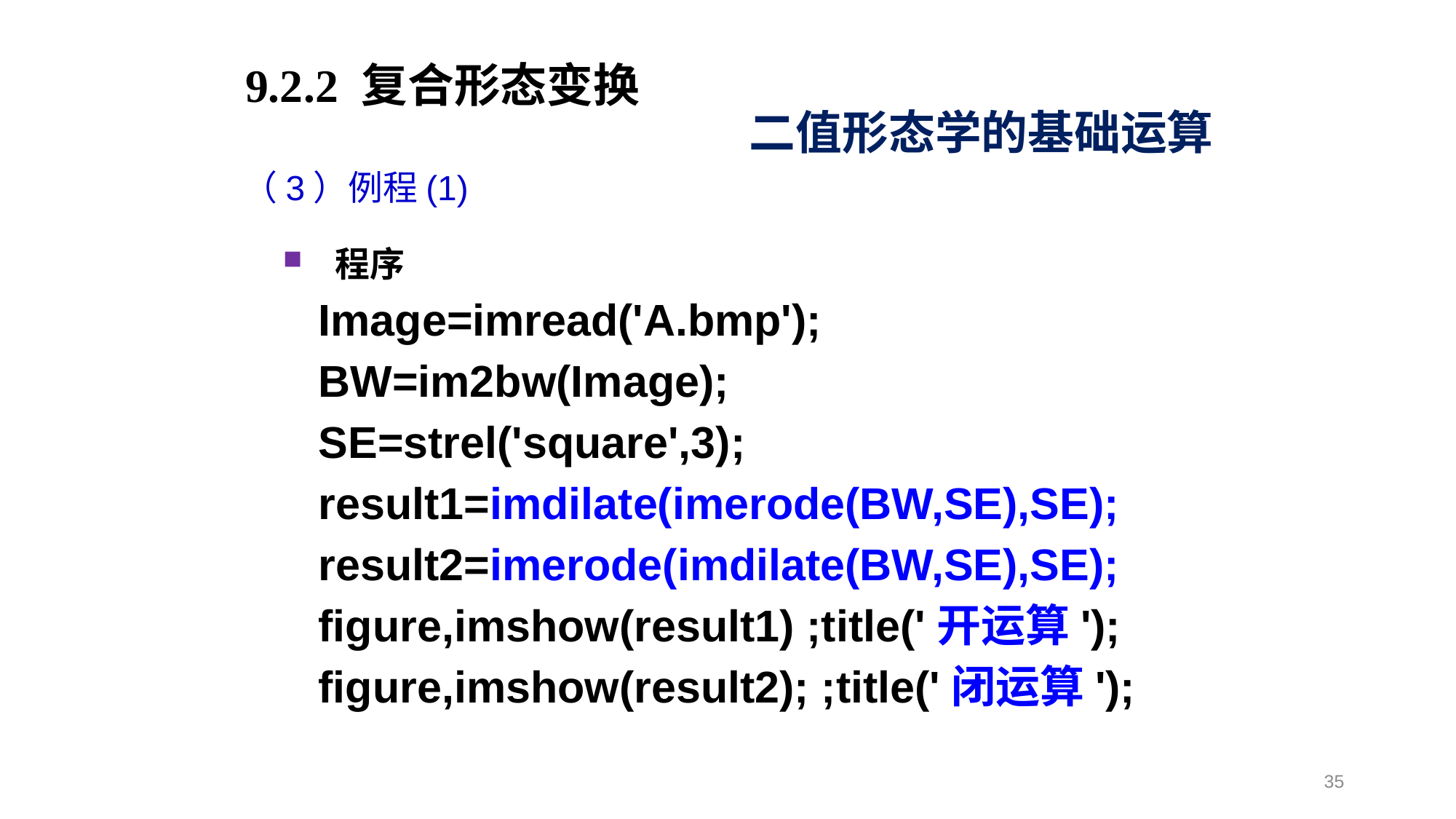

9.2.2 复合形态变换
二值形态学的基础运算
（3）例程(1)
程序
Image=imread('A.bmp');
BW=im2bw(Image);
SE=strel('square',3);
result1=imdilate(imerode(BW,SE),SE);
result2=imerode(imdilate(BW,SE),SE);
figure,imshow(result1) ;title('开运算');
figure,imshow(result2); ;title('闭运算');
35